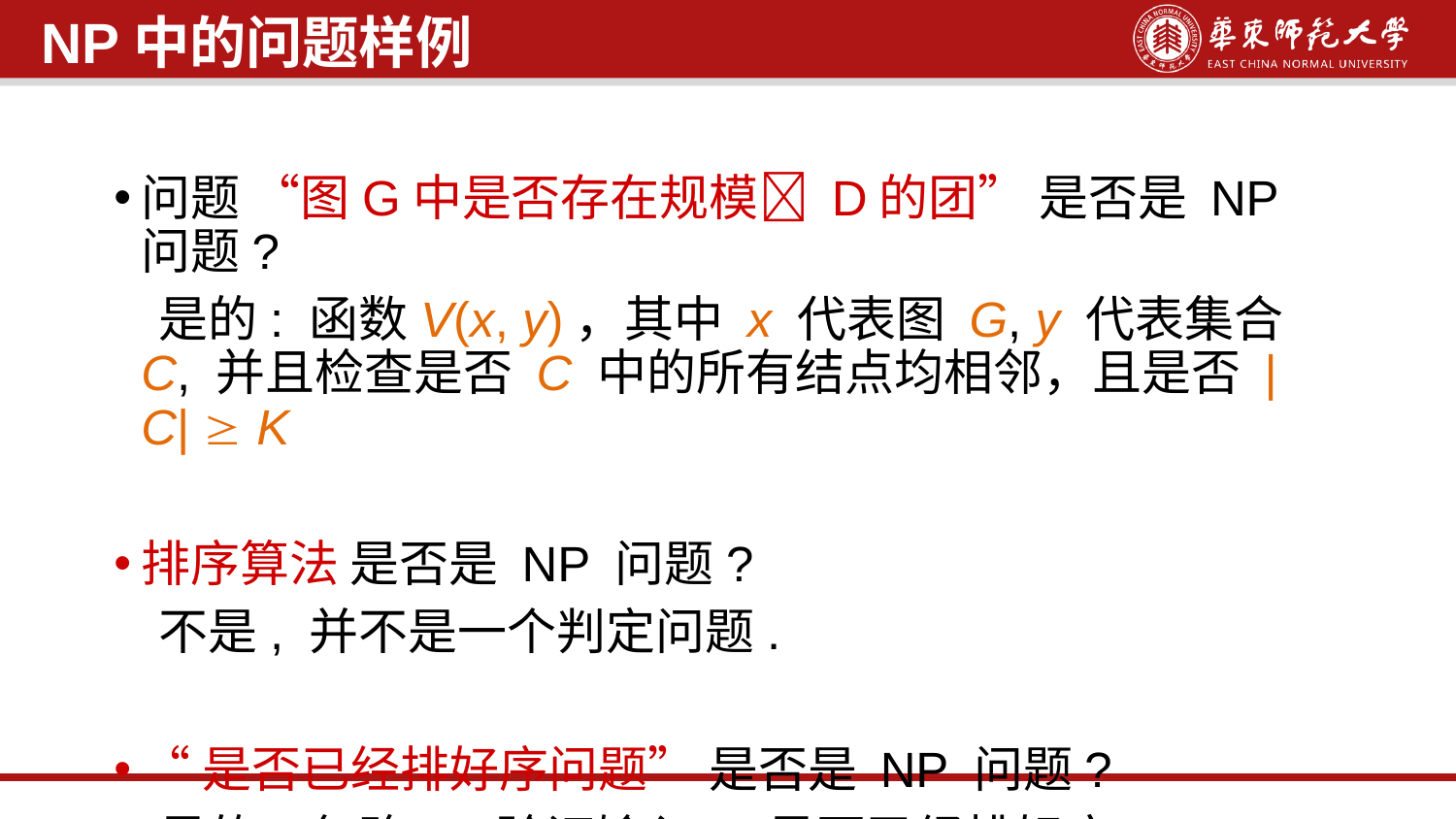

NP中的问题样例
问题 “图G中是否存在规模≥ D的团” 是否是 NP 问题?
   是的: 函数V(x, y)，其中 x 代表图 G, y 代表集合 C, 并且检查是否 C 中的所有结点均相邻，且是否 |C| ≥ K

排序算法 是否是 NP 问题?
   不是, 并不是一个判定问题.

“是否已经排好序问题” 是否是 NP 问题?
   是的: 忽略 y, 验证输入 x 是否已经排好序.